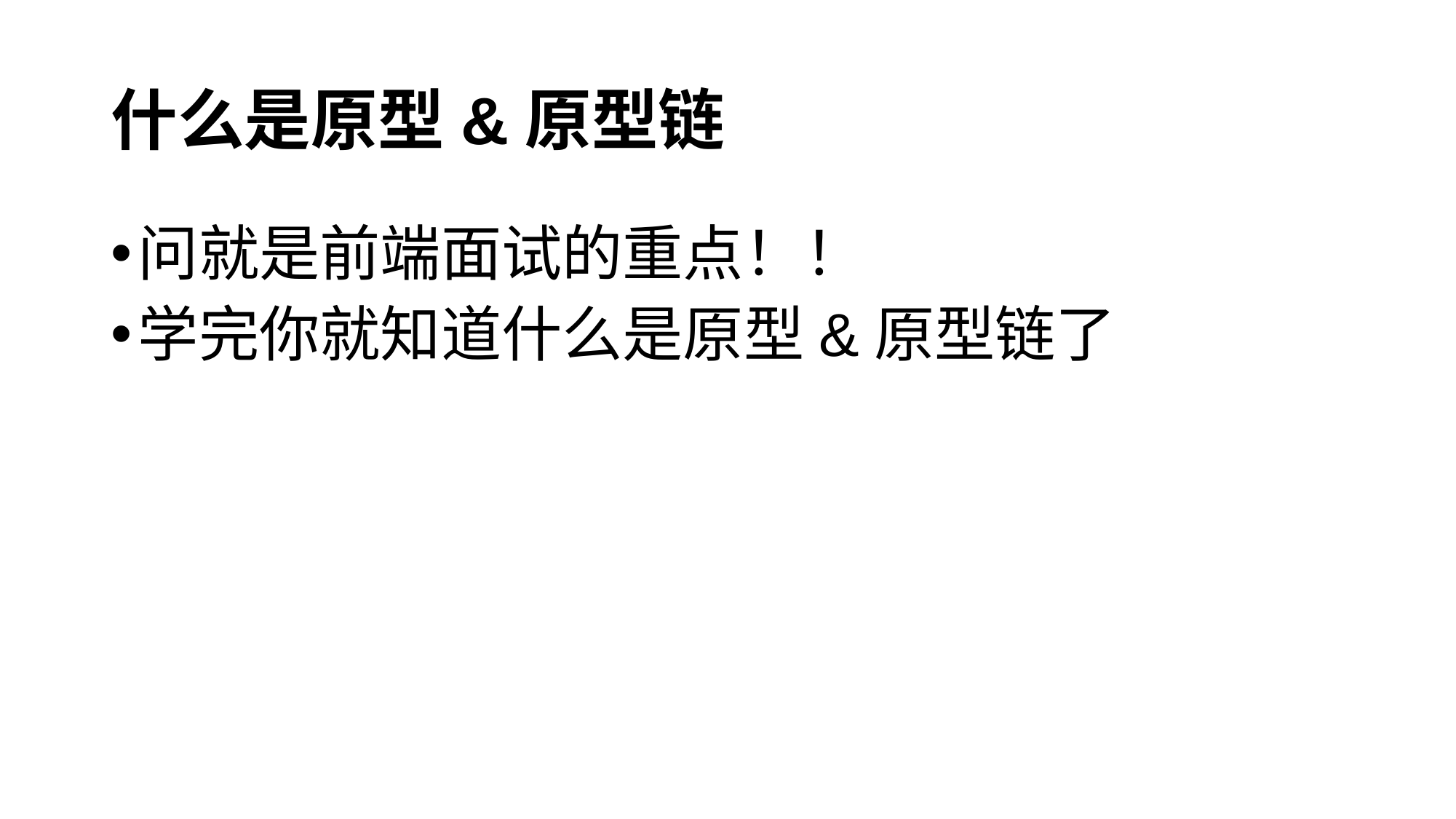

# 什么是原型&原型链
问就是前端面试的重点！！
学完你就知道什么是原型&原型链了